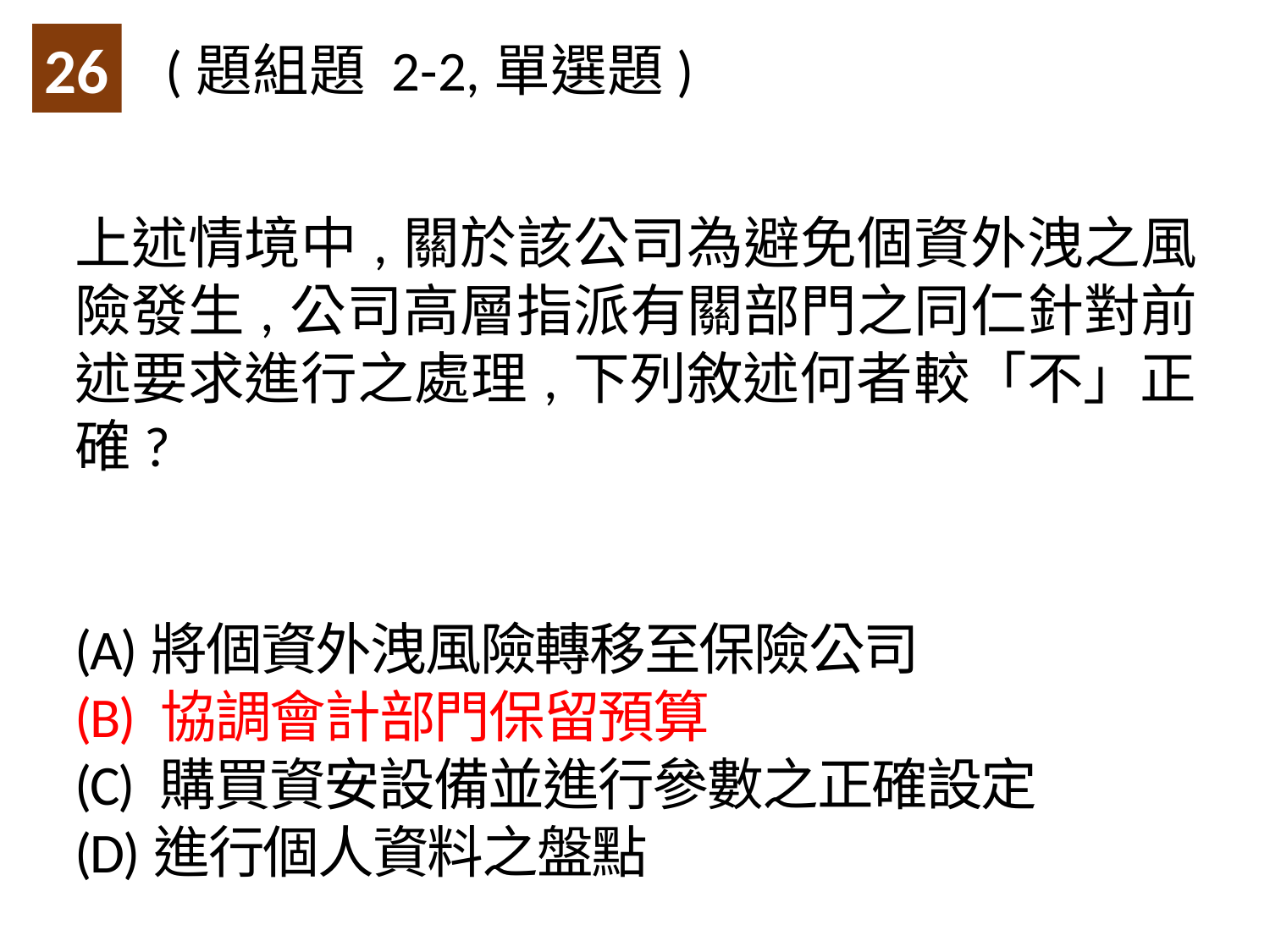

26
(題組題 2-2,單選題)
上述情境中,關於該公司為避免個資外洩之風險發生,公司高層指派有關部門之同仁針對前述要求進行之處理,下列敘述何者較「不」正確?

(A)將個資外洩風險轉移至保險公司
(B) 協調會計部門保留預算
(C) 購買資安設備並進行參數之正確設定
(D)進行個人資料之盤點